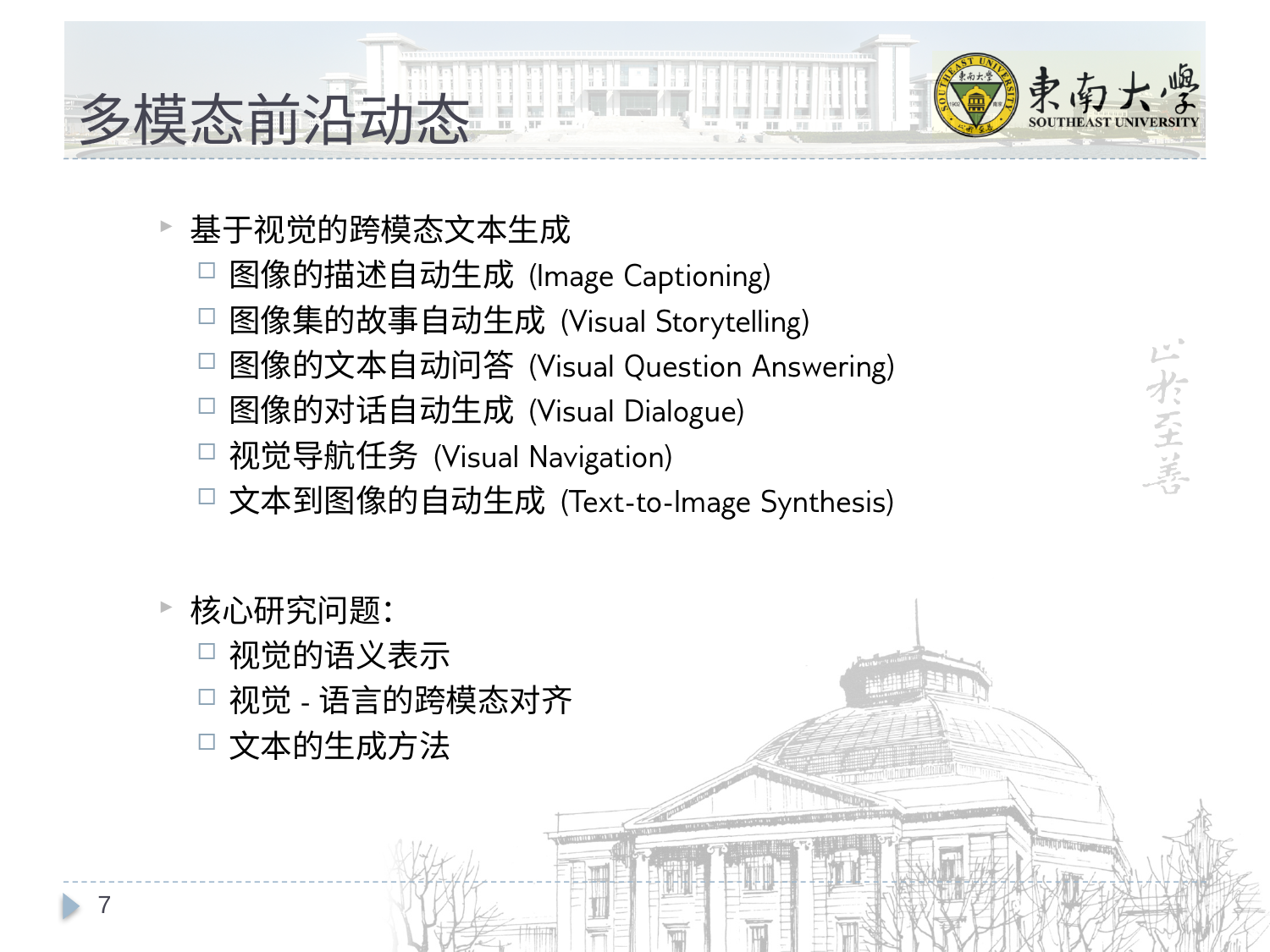

# 多模态前沿动态

基于视觉的跨模态文本生成
图像的描述自动生成 (Image Captioning)
图像集的故事自动生成 (Visual Storytelling)
图像的文本自动问答 (Visual Question Answering)
图像的对话自动生成 (Visual Dialogue)
视觉导航任务 (Visual Navigation)
文本到图像的自动生成 (Text-to-Image Synthesis)

核心研究问题：
视觉的语义表示
视觉-语言的跨模态对齐
文本的生成方法
7